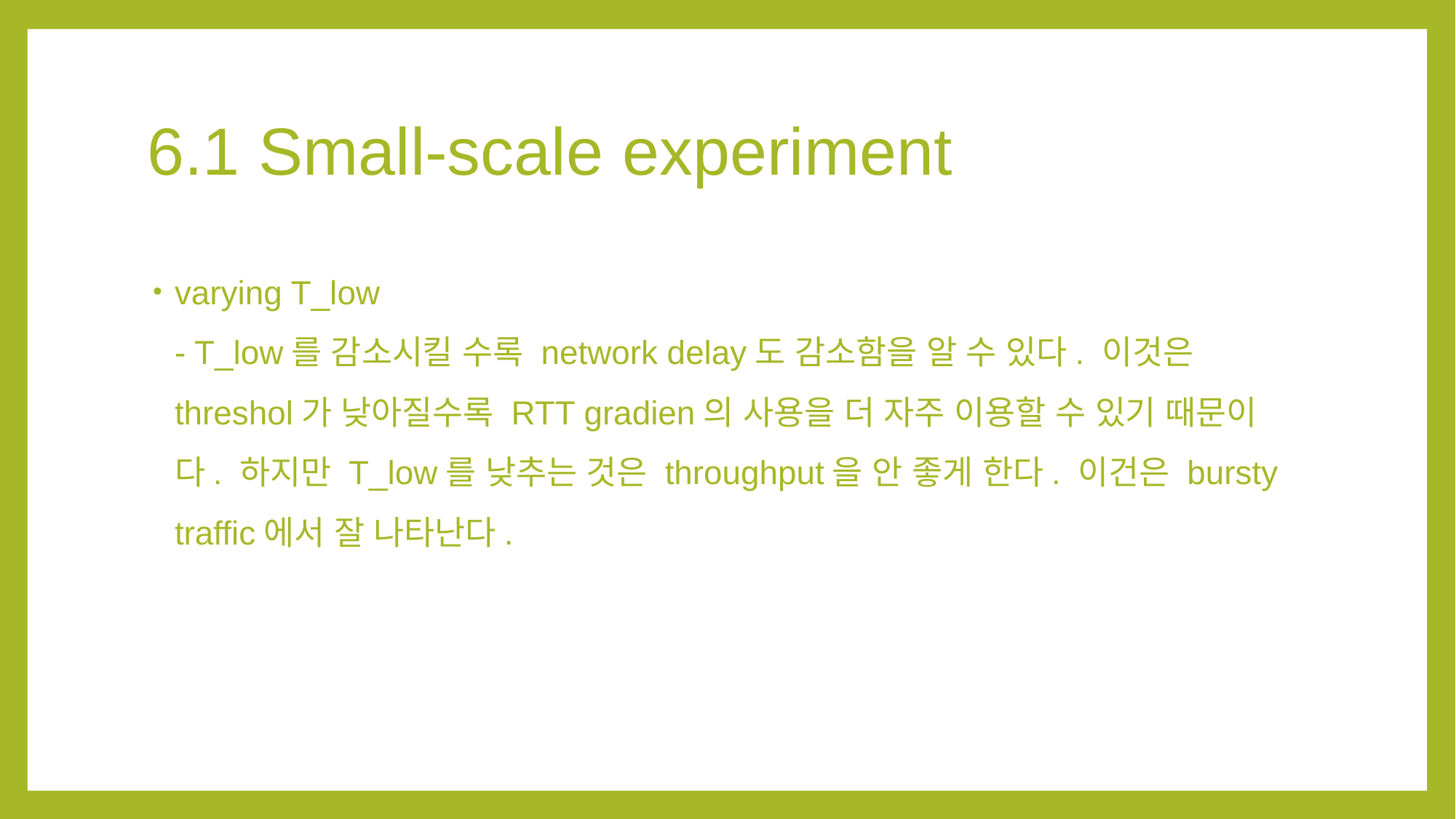

# 6.1 Small-scale experiment
varying T_low
- T_low를 감소시킬 수록 network delay도 감소함을 알 수 있다. 이것은 threshol가 낮아질수록 RTT gradien의 사용을 더 자주 이용할 수 있기 때문이다. 하지만 T_low를 낮추는 것은 throughput을 안 좋게 한다. 이건은 bursty traffic에서 잘 나타난다.